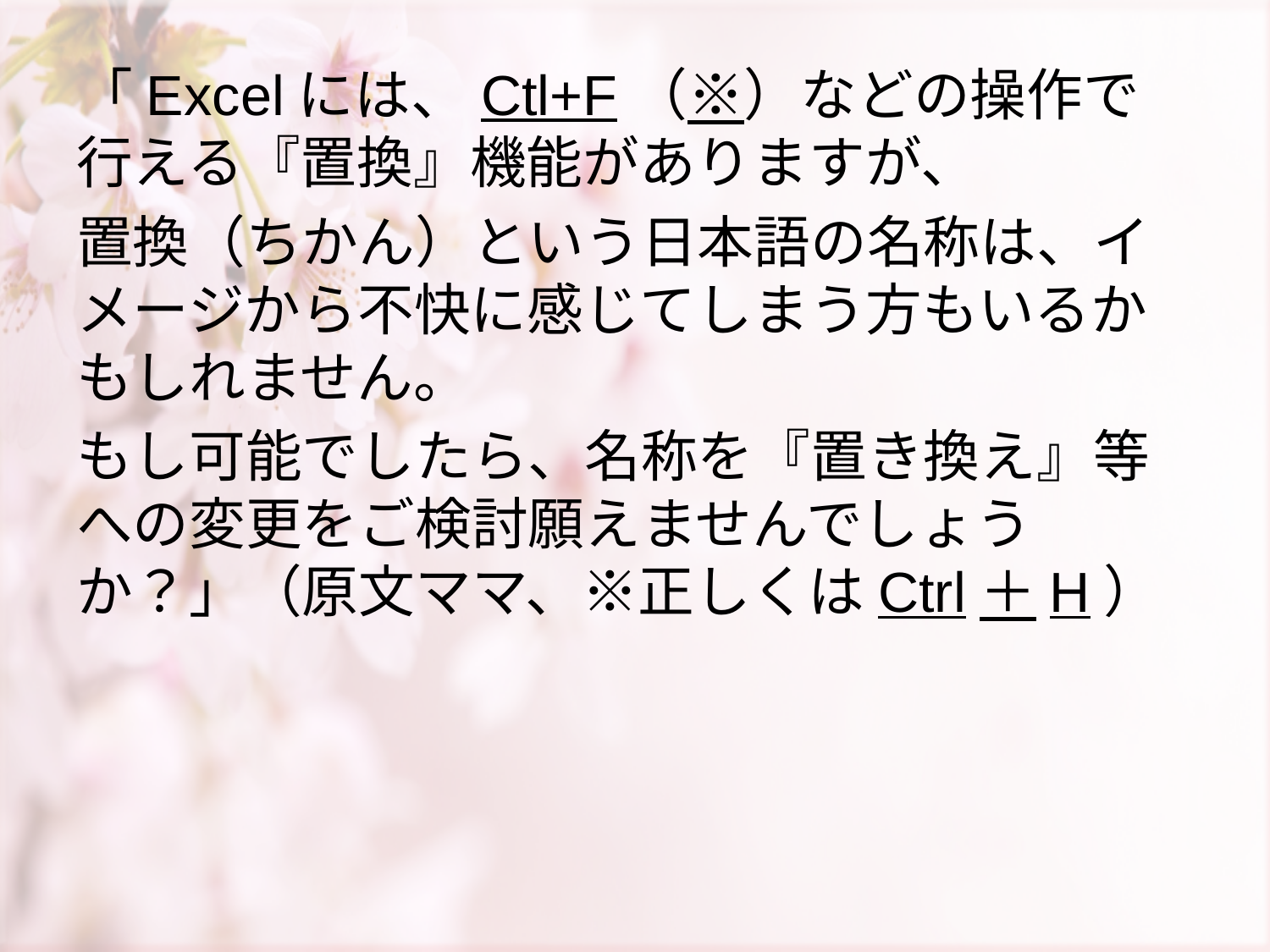

「Excelには、Ctl+F（※）などの操作で行える『置換』機能がありますが、
置換（ちかん）という日本語の名称は、イメージから不快に感じてしまう方もいるかもしれません。
もし可能でしたら、名称を『置き換え』等への変更をご検討願えませんでしょうか？」（原文ママ、※正しくはCtrl＋H）